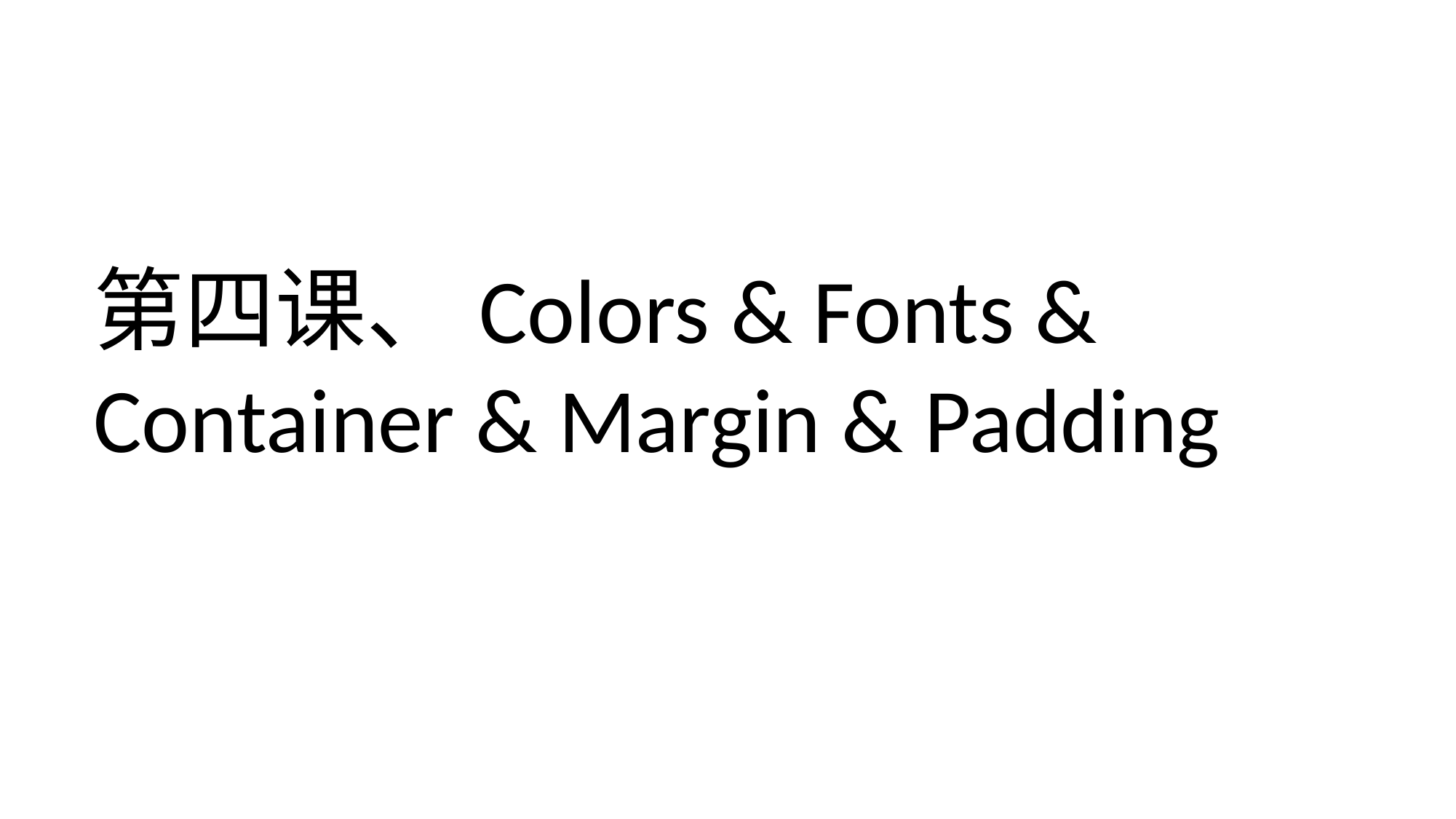

第四课、Colors & Fonts & Container & Margin & Padding